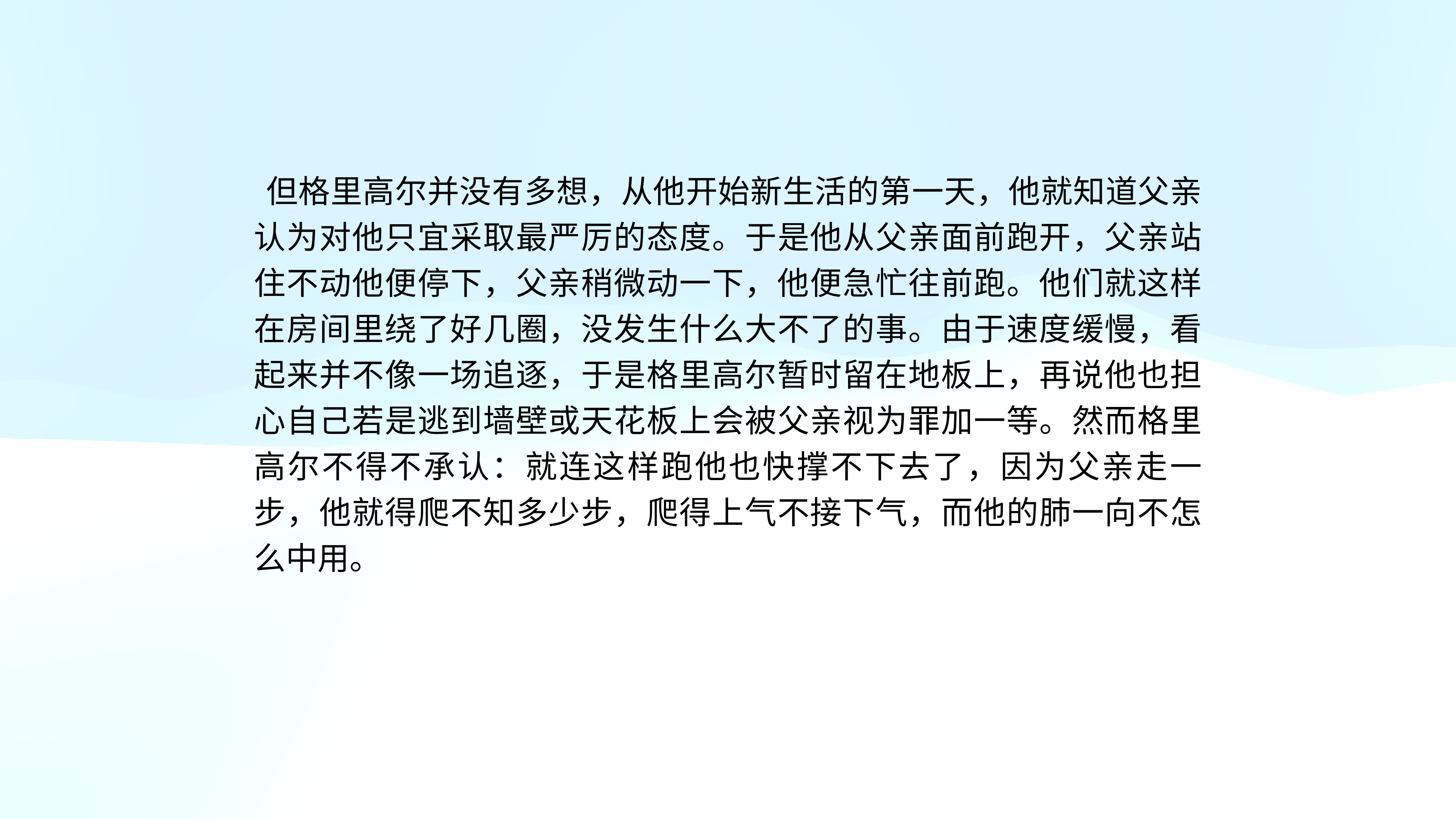

但格里高尔并没有多想，从他开始新生活的第一天，他就知道父亲认为对他只宜采取最严厉的态度。于是他从父亲面前跑开，父亲站住不动他便停下，父亲稍微动一下，他便急忙往前跑。他们就这样在房间里绕了好几圈，没发生什么大不了的事。由于速度缓慢，看起来并不像一场追逐，于是格里高尔暂时留在地板上，再说他也担心自己若是逃到墙壁或天花板上会被父亲视为罪加一等。然而格里高尔不得不承认：就连这样跑他也快撑不下去了，因为父亲走一步，他就得爬不知多少步，爬得上气不接下气，而他的肺一向不怎么中用。